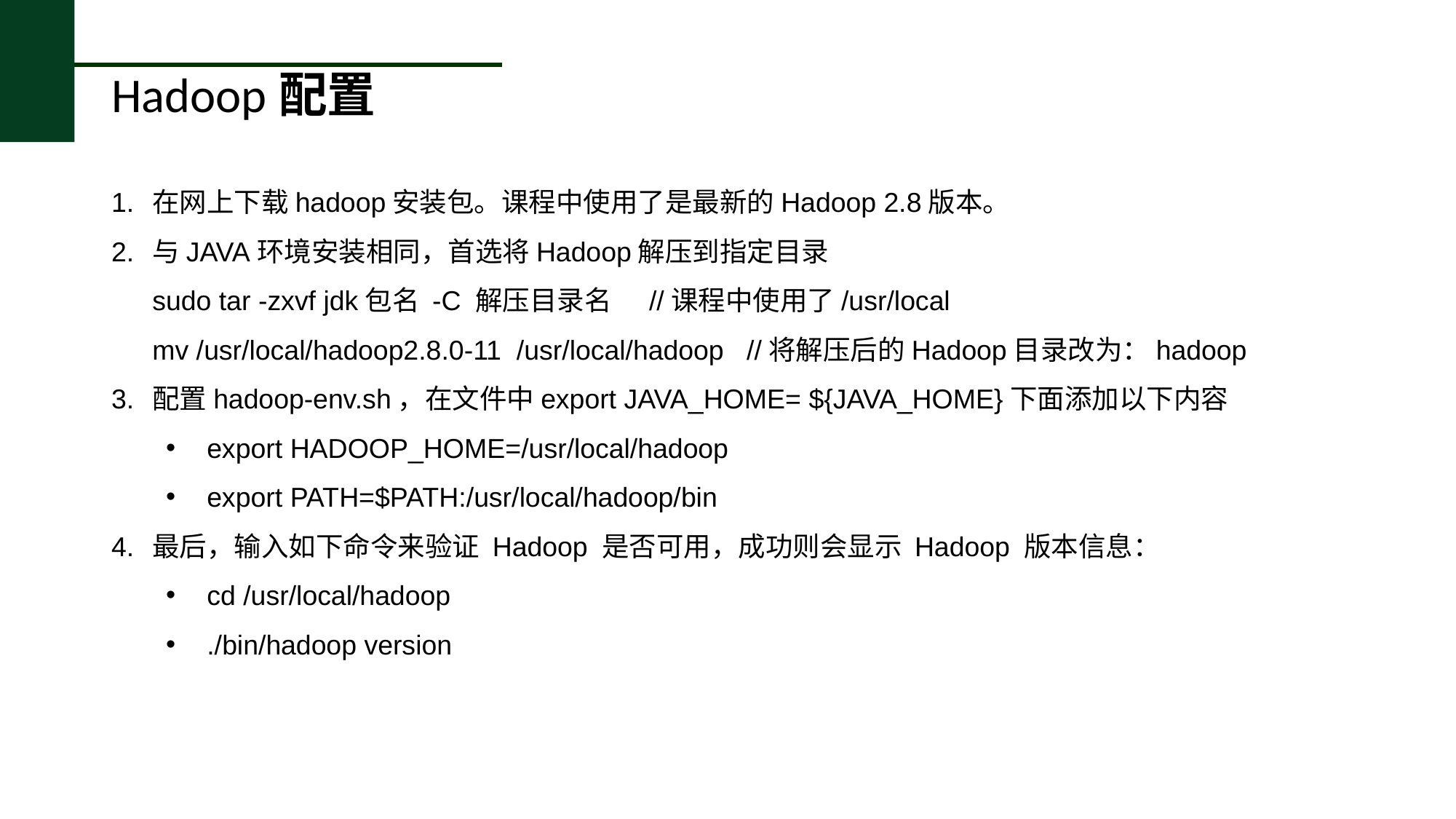

# Hadoop配置
在网上下载hadoop安装包。课程中使用了是最新的Hadoop 2.8版本。
与JAVA环境安装相同，首选将Hadoop解压到指定目录
sudo tar -zxvf jdk包名 -C 解压目录名     //课程中使用了/usr/local
mv /usr/local/hadoop2.8.0-11  /usr/local/hadoop   //将解压后的Hadoop目录改为：hadoop
配置hadoop-env.sh，在文件中export JAVA_HOME= ${JAVA_HOME}下面添加以下内容
export HADOOP_HOME=/usr/local/hadoop
export PATH=$PATH:/usr/local/hadoop/bin
最后，输入如下命令来验证 Hadoop 是否可用，成功则会显示 Hadoop 版本信息：
cd /usr/local/hadoop
./bin/hadoop version